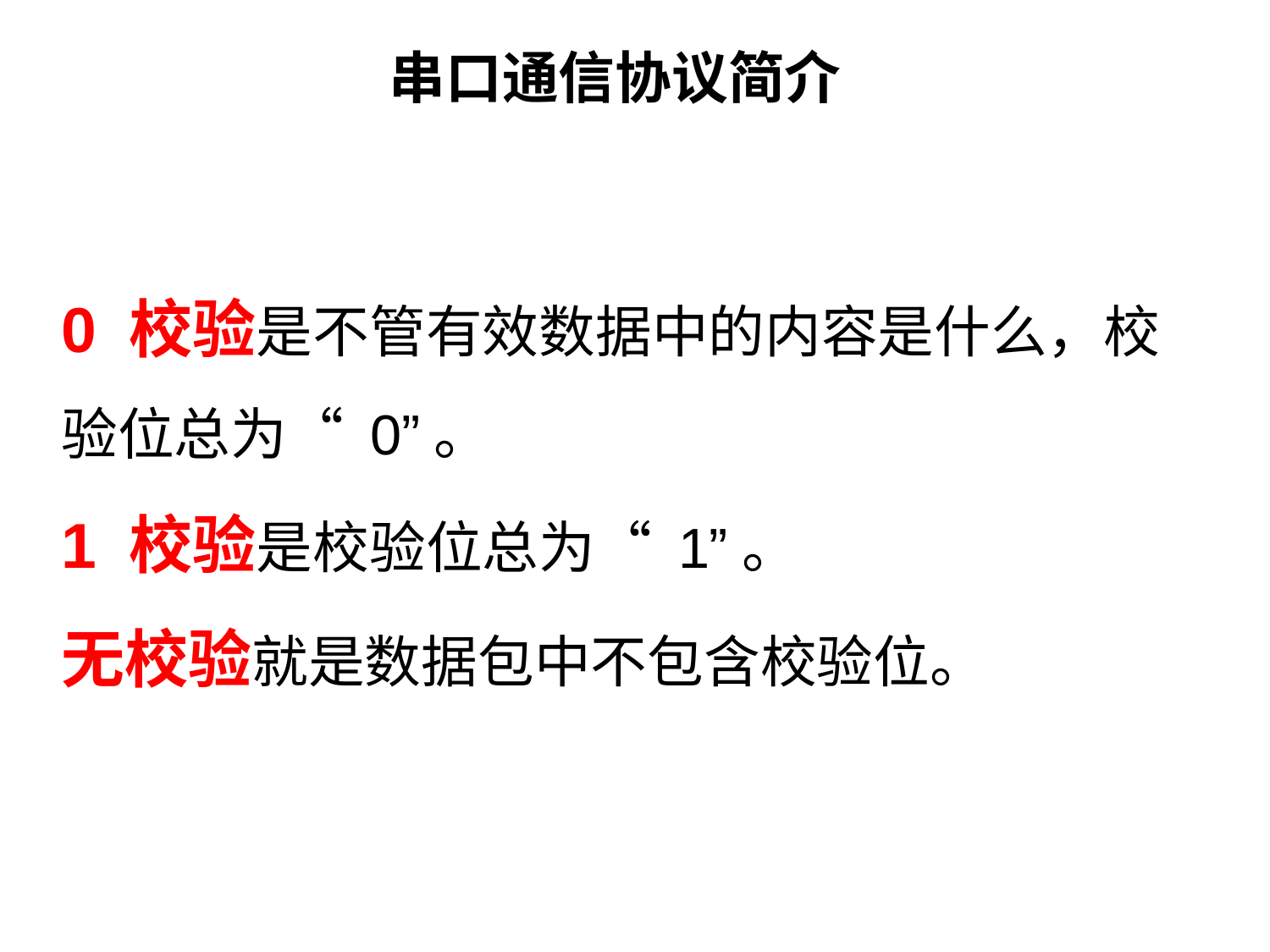

串口通信协议简介
0 校验是不管有效数据中的内容是什么，校验位总为“ 0”。
1 校验是校验位总为“ 1”。
无校验就是数据包中不包含校验位。